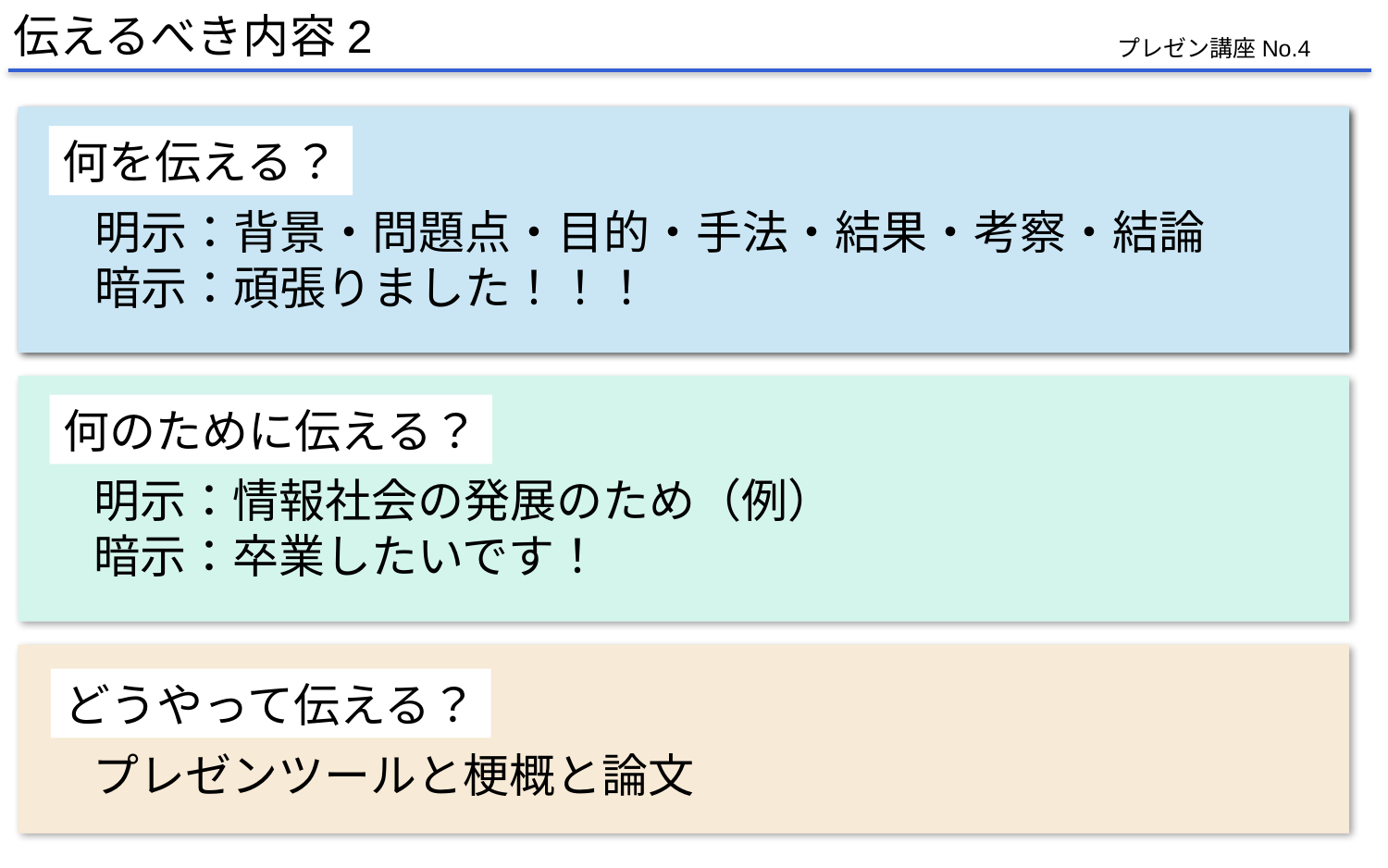

伝えるべき内容2
プレゼン講座No.4

何を伝える？
明示：背景・問題点・目的・手法・結果・考察・結論
暗示：頑張りました！！！

何のために伝える？
明示：情報社会の発展のため（例）
暗示：卒業したいです！

どうやって伝える？
プレゼンツールと梗概と論文